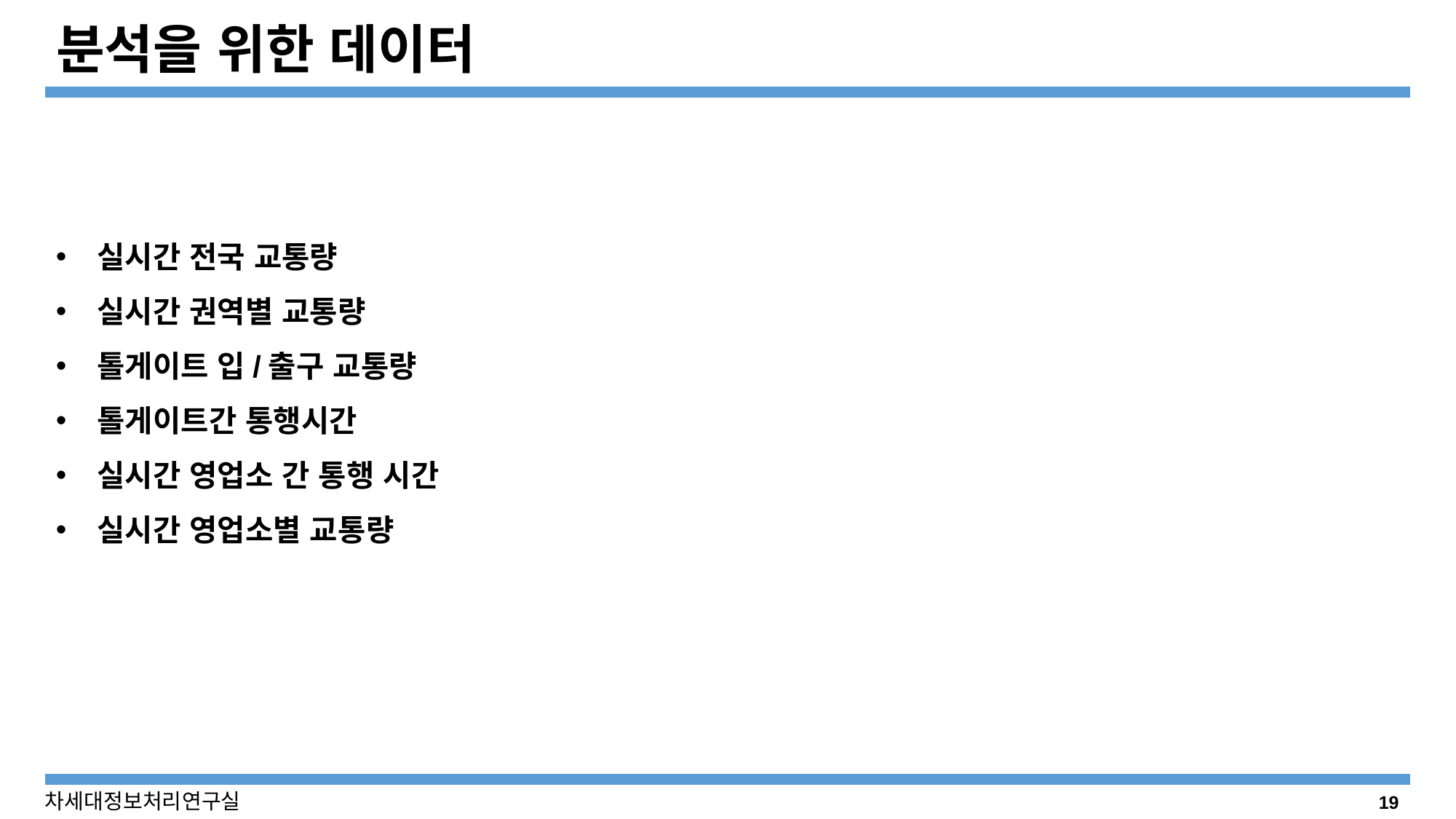

# 분석을 위한 데이터
실시간 전국 교통량
실시간 권역별 교통량
톨게이트 입/출구 교통량
톨게이트간 통행시간
실시간 영업소 간 통행 시간
실시간 영업소별 교통량
19